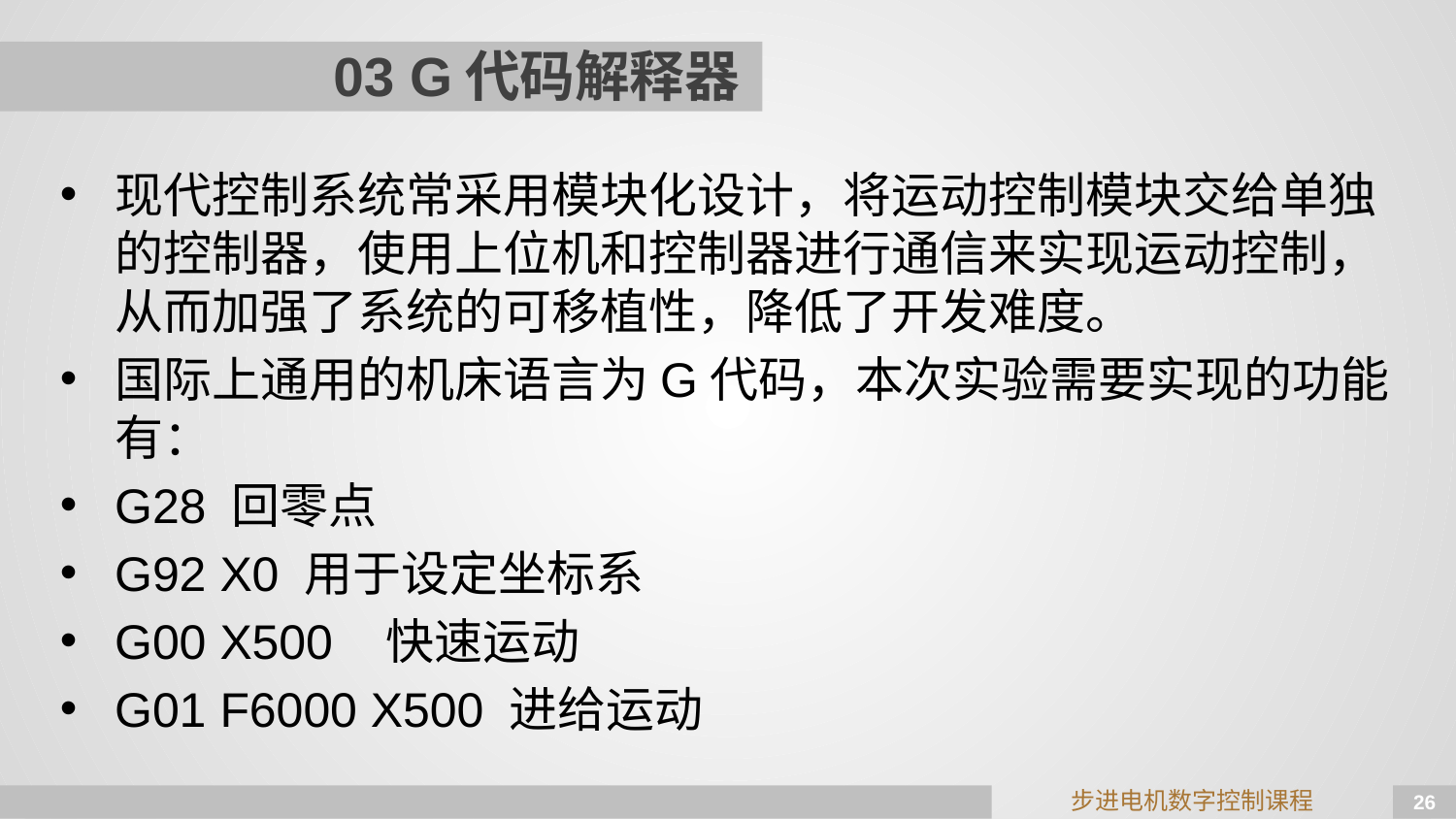

# 03 G代码解释器
现代控制系统常采用模块化设计，将运动控制模块交给单独的控制器，使用上位机和控制器进行通信来实现运动控制，从而加强了系统的可移植性，降低了开发难度。
国际上通用的机床语言为G代码，本次实验需要实现的功能有：
G28 回零点
G92 X0 用于设定坐标系
G00 X500   快速运动
G01 F6000 X500 进给运动